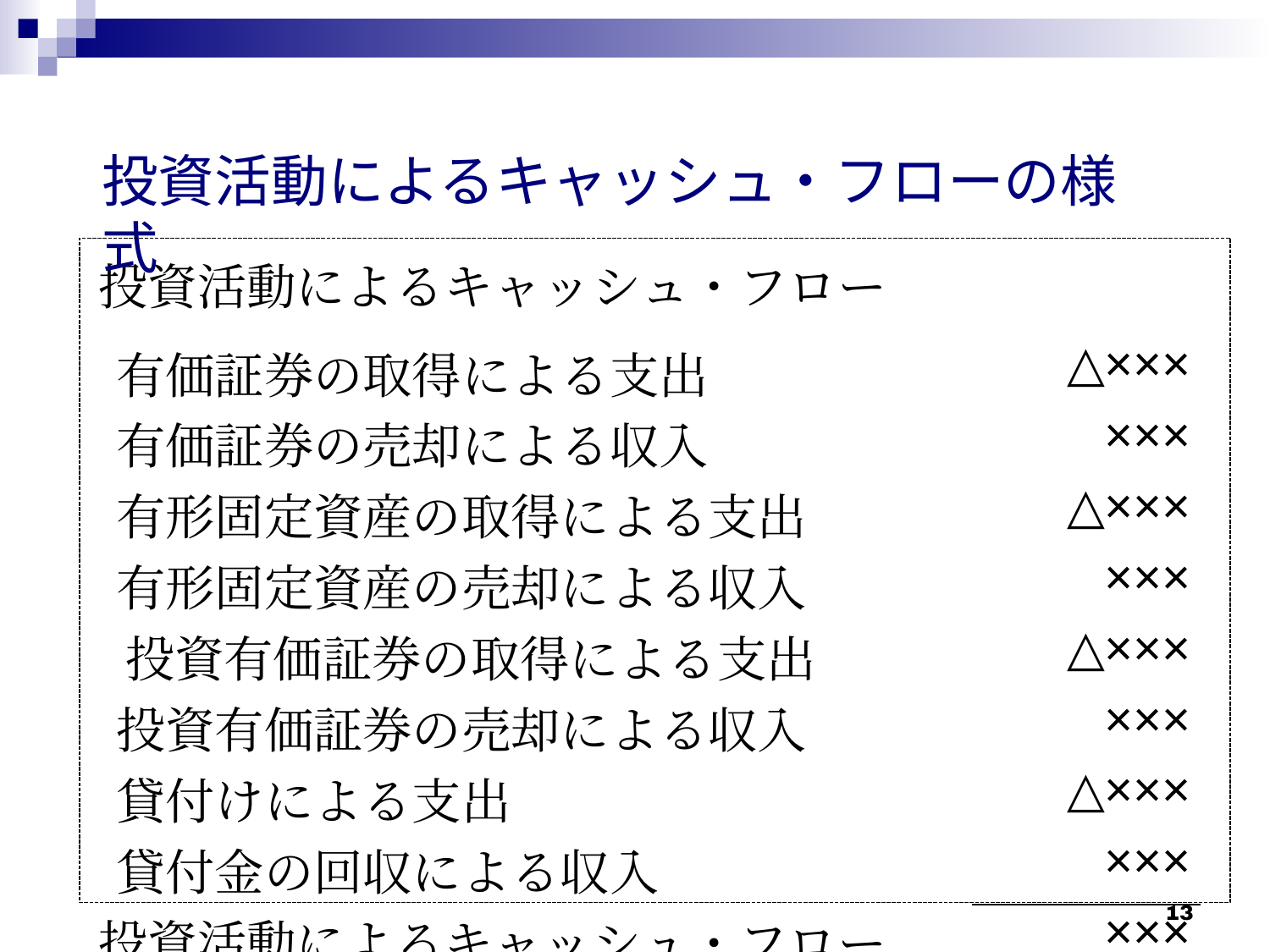

投資活動によるキャッシュ・フローの様式

| 投資活動によるキャッシュ・フロー |  |
| --- | --- |
| 有価証券の取得による支出 | △××× |
| 有価証券の売却による収入 | ××× |
| 有形固定資産の取得による支出 | △××× |
| 有形固定資産の売却による収入 | ××× |
| 投資有価証券の取得による支出 | △××× |
| 投資有価証券の売却による収入 | ××× |
| 貸付けによる支出 | △××× |
| 貸付金の回収による収入 | ××× |
| 投資活動によるキャッシュ・フロー | ××× |
13